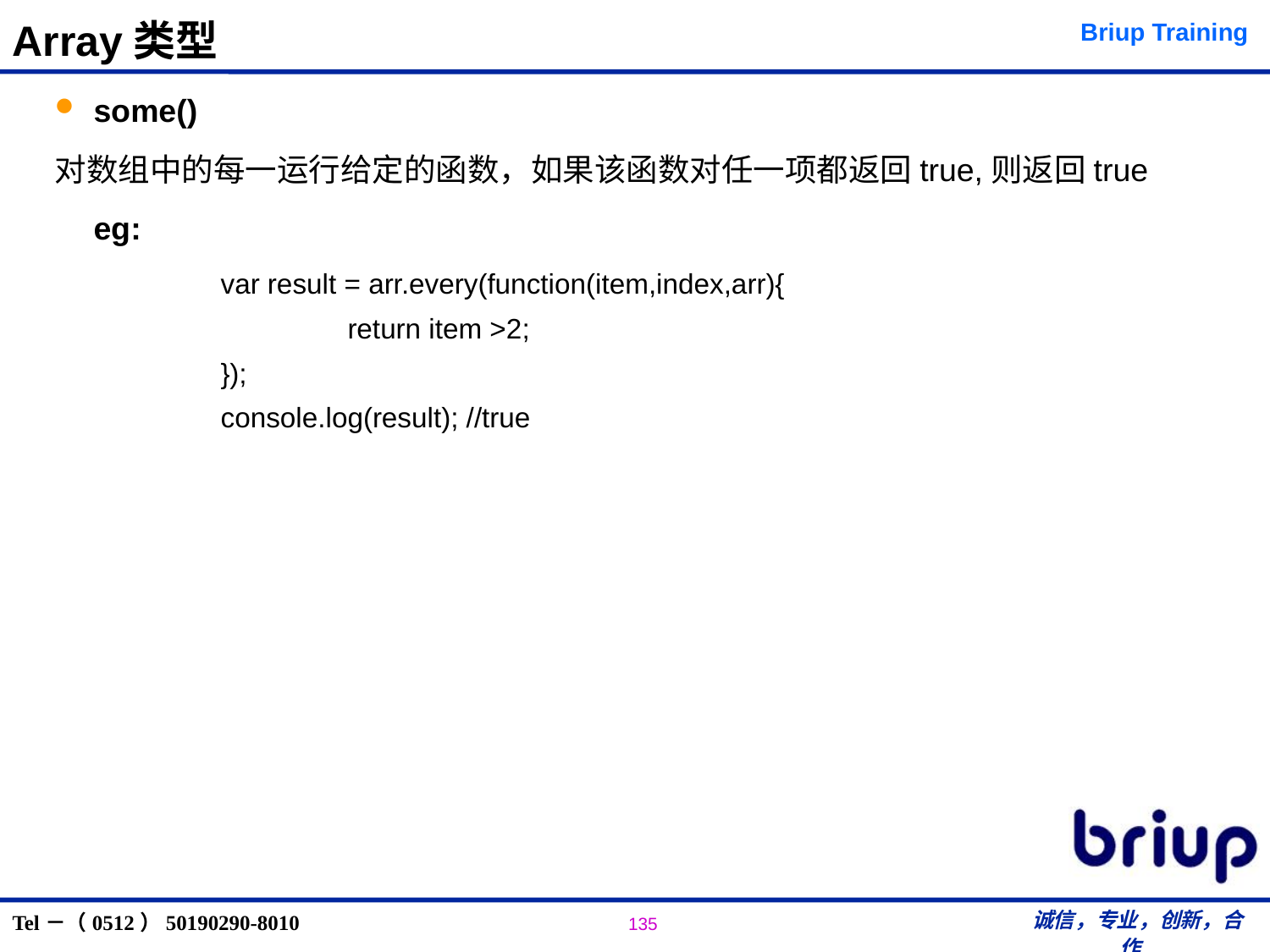

# Array类型
some()
对数组中的每一运行给定的函数，如果该函数对任一项都返回true,则返回true
	eg:
		var result = arr.every(function(item,index,arr){
			return item >2;
		});
		console.log(result); //true